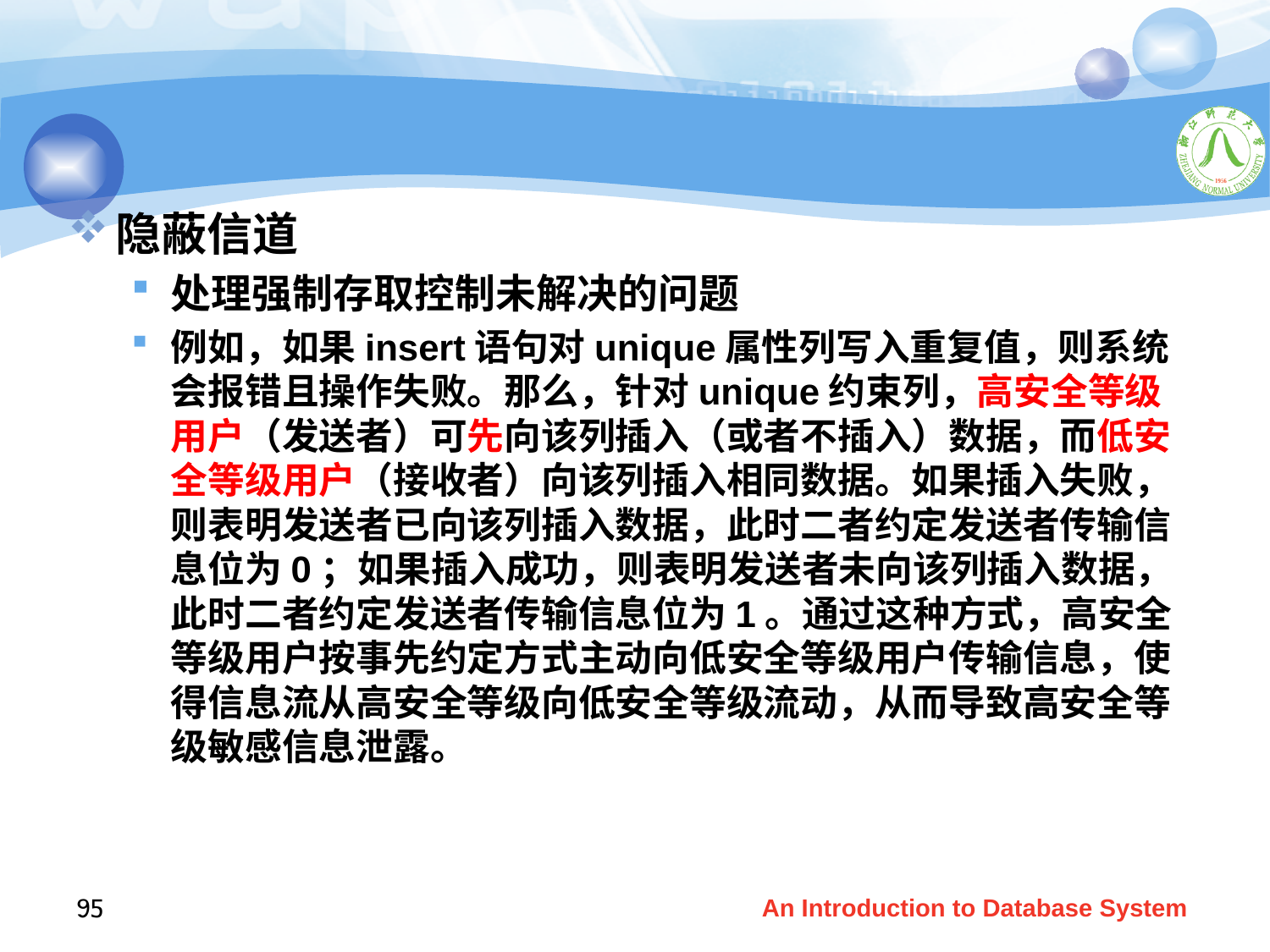

#
隐蔽信道
处理强制存取控制未解决的问题
例如，如果insert语句对unique属性列写入重复值，则系统会报错且操作失败。那么，针对unique约束列，高安全等级用户（发送者）可先向该列插入（或者不插入）数据，而低安全等级用户（接收者）向该列插入相同数据。如果插入失败，则表明发送者已向该列插入数据，此时二者约定发送者传输信息位为0；如果插入成功，则表明发送者未向该列插入数据，此时二者约定发送者传输信息位为1。通过这种方式，高安全等级用户按事先约定方式主动向低安全等级用户传输信息，使得信息流从高安全等级向低安全等级流动，从而导致高安全等级敏感信息泄露。

95
An Introduction to Database System